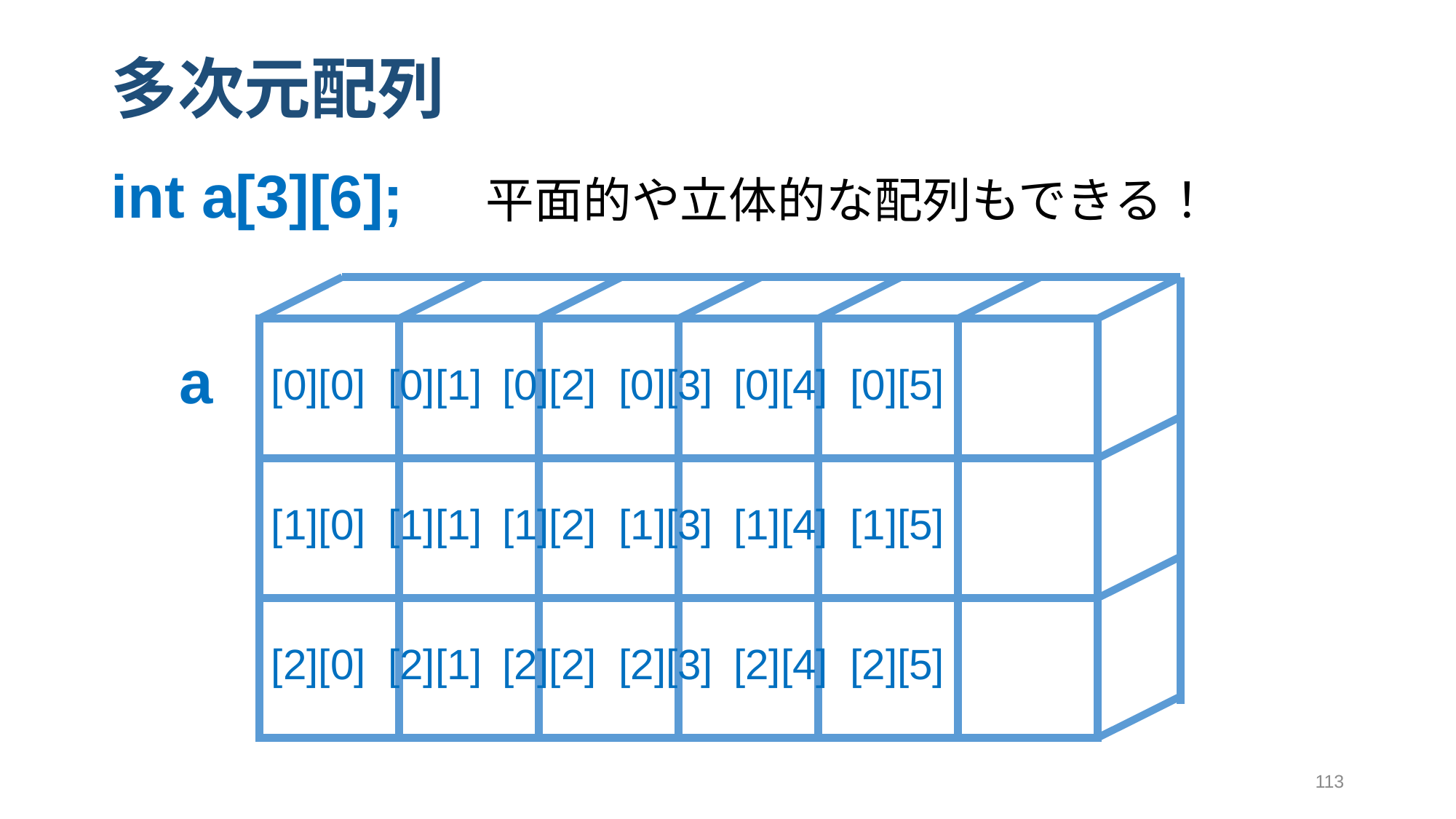

# 多次元配列
int a[3][6];    平面的や立体的な配列もできる！

a
[0][0]  [0][1]  [0][2]  [0][3]  [0][4]  [0][5]

[1][0]  [1][1]  [1][2]  [1][3]  [1][4]  [1][5]

[2][0]  [2][1]  [2][2]  [2][3]  [2][4]  [2][5]
113